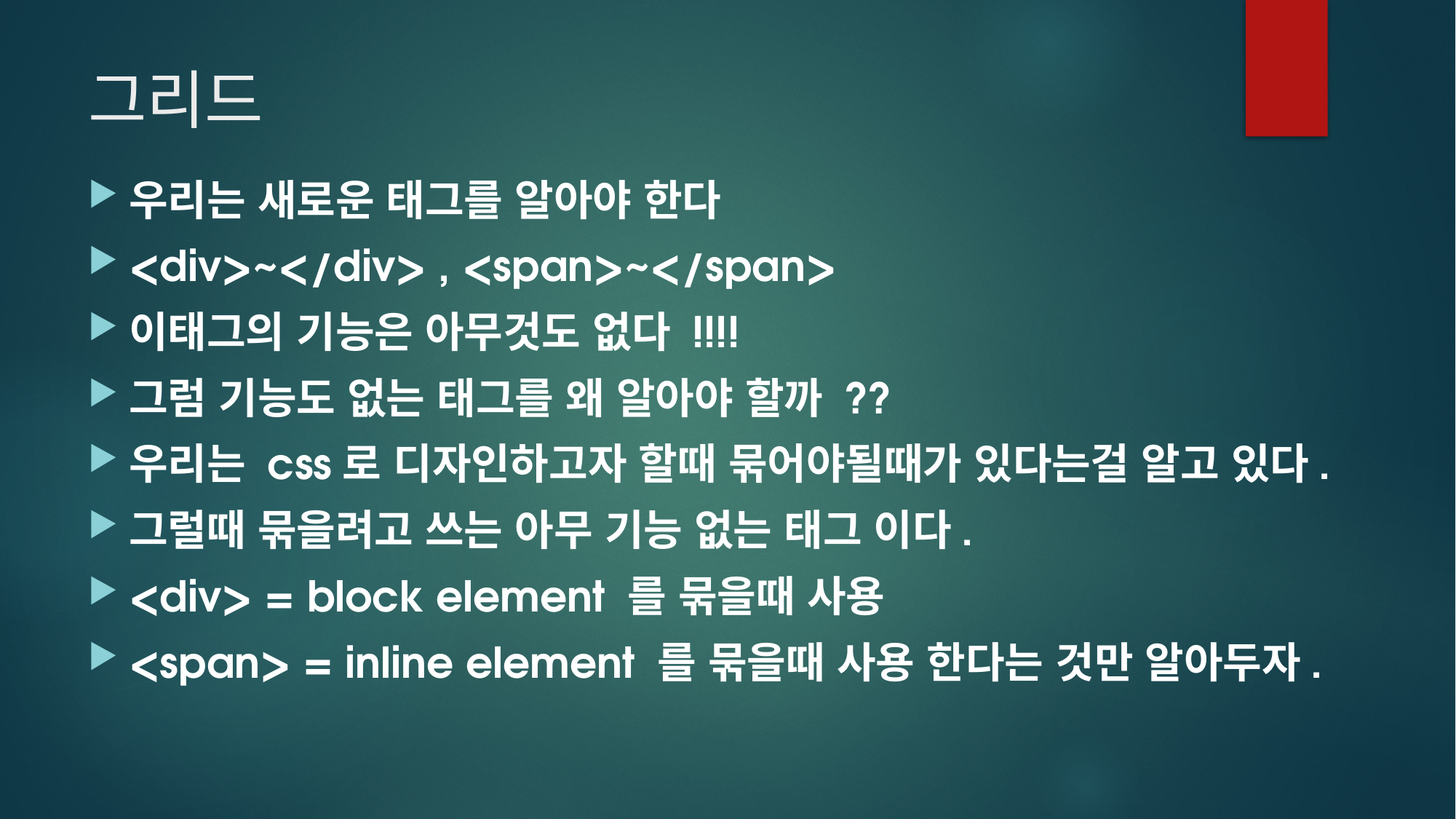

# 그리드
우리는 새로운 태그를 알아야 한다
<div>~</div> , <span>~</span>
이태그의 기능은 아무것도 없다 !!!!
그럼 기능도 없는 태그를 왜 알아야 할까 ??
우리는 css로 디자인하고자 할때 묶어야될때가 있다는걸 알고 있다.
그럴때 묶을려고 쓰는 아무 기능 없는 태그 이다.
<div> = block element 를 묶을때 사용
<span> = inline element 를 묶을때 사용 한다는 것만 알아두자.